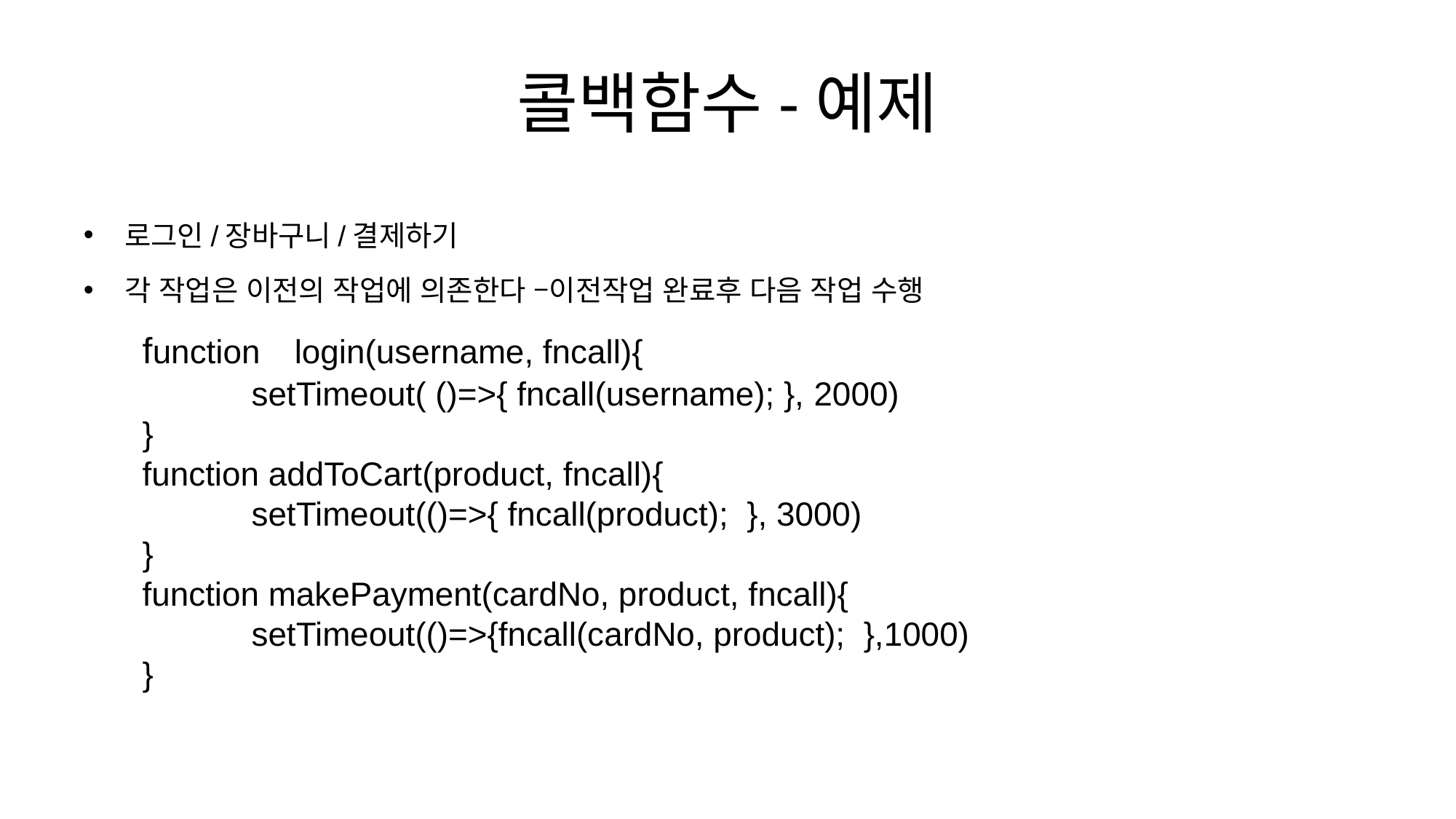

# 콜백함수-예제
로그인/장바구니/결제하기
각 작업은 이전의 작업에 의존한다 –이전작업 완료후 다음 작업 수행
function   login(username, fncall){
	setTimeout( ()=>{ fncall(username); }, 2000)
}
function addToCart(product, fncall){
	setTimeout(()=>{ fncall(product);  }, 3000)
}
function makePayment(cardNo, product, fncall){
	setTimeout(()=>{fncall(cardNo, product);  },1000)
}